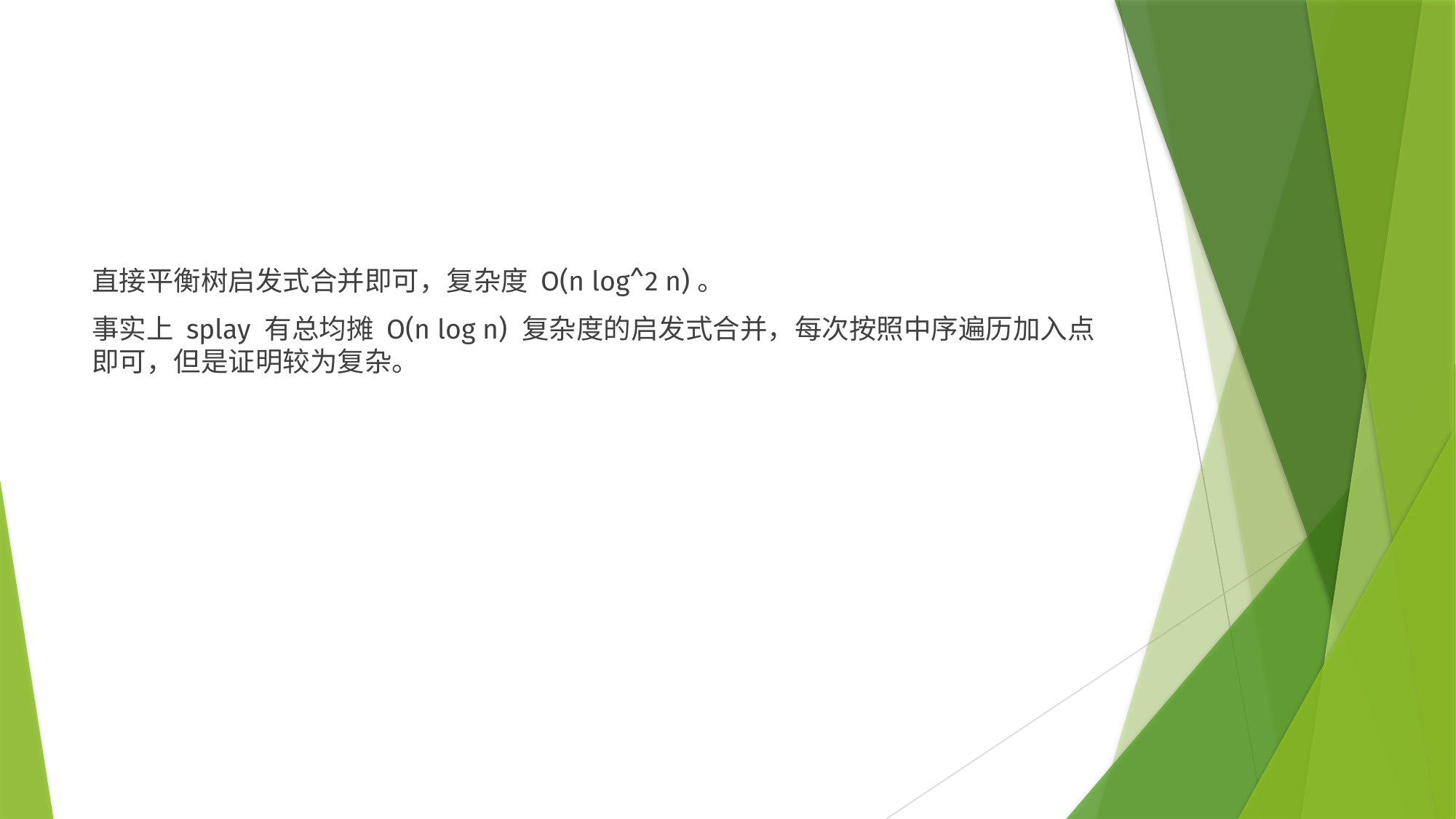

#
直接平衡树启发式合并即可，复杂度 O(n log^2 n)。
事实上 splay 有总均摊 O(n log n) 复杂度的启发式合并，每次按照中序遍历加入点即可，但是证明较为复杂。